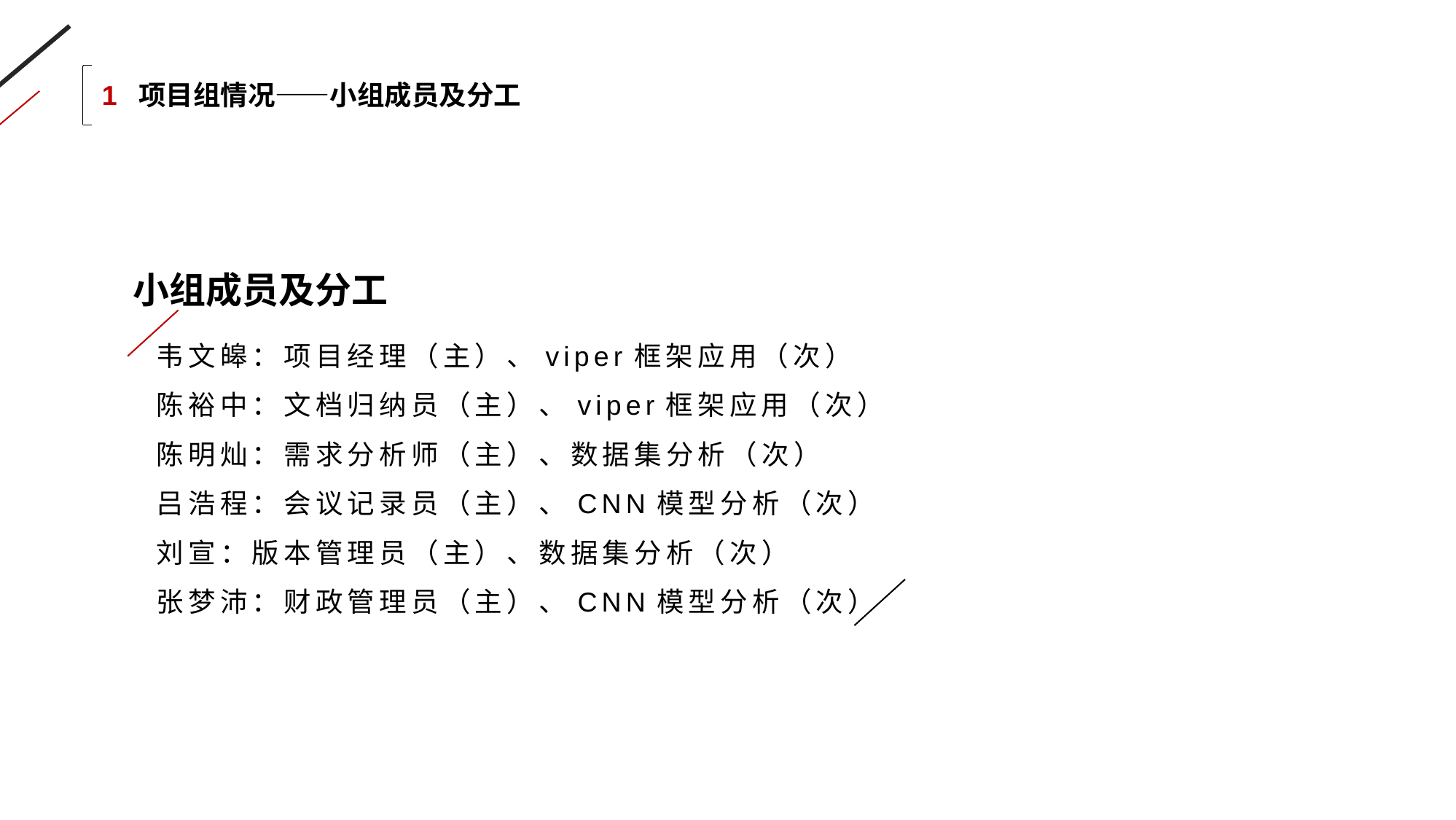

1  项目组情况——小组成员及分工

小组成员及分工

韦文皞：项目经理（主）、viper框架应用（次）
陈裕中：文档归纳员（主）、viper框架应用（次）
陈明灿：需求分析师（主）、数据集分析（次）
吕浩程：会议记录员（主）、CNN模型分析（次）
刘宣：版本管理员（主）、数据集分析（次）
张梦沛：财政管理员（主）、CNN模型分析（次）